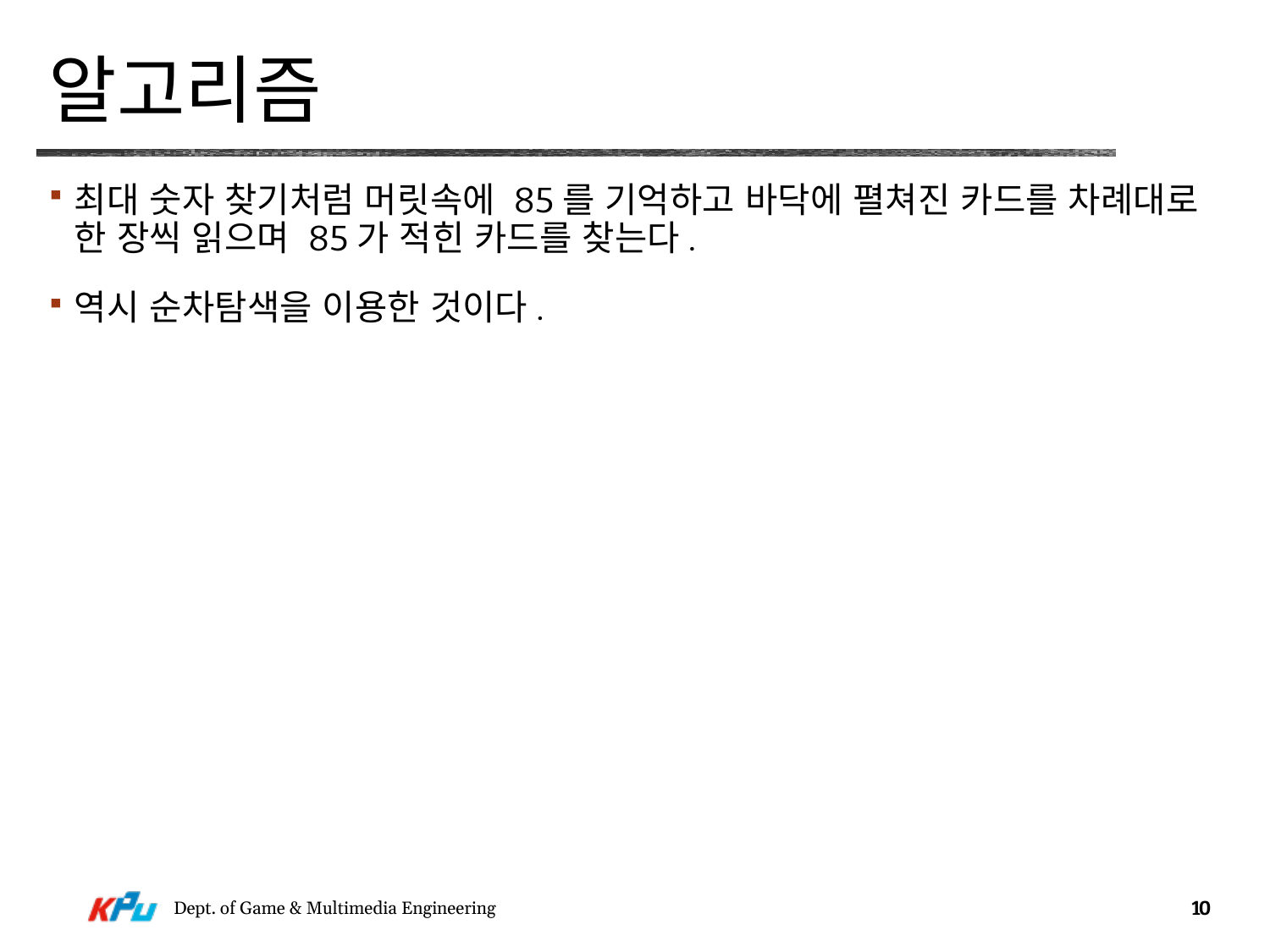

# 알고리즘
최대 숫자 찾기처럼 머릿속에 85를 기억하고 바닥에 펼쳐진 카드를 차례대로 한 장씩 읽으며 85가 적힌 카드를 찾는다.
역시 순차탐색을 이용한 것이다.

Dept. of Game & Multimedia Engineering
10